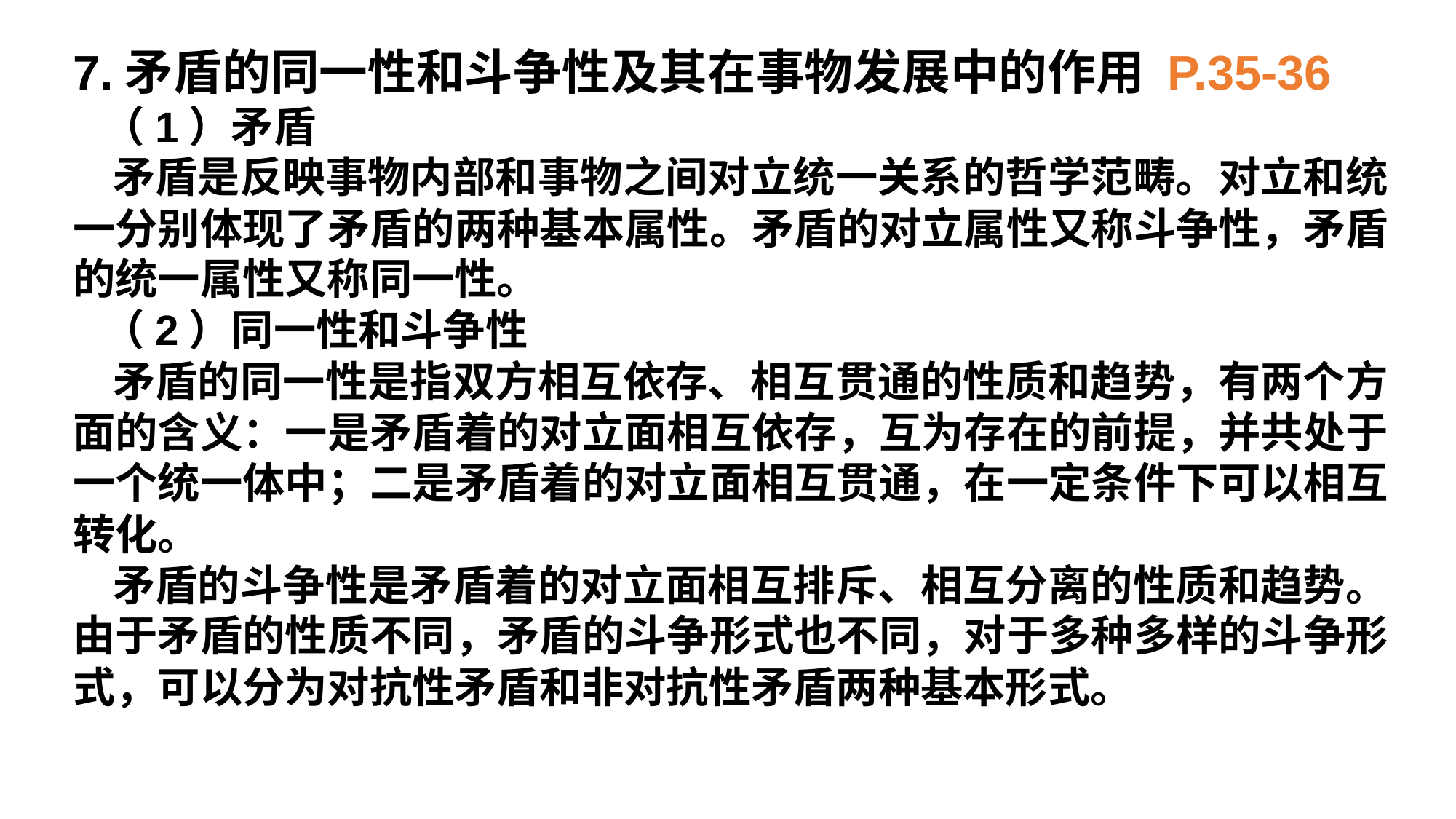

7.矛盾的同一性和斗争性及其在事物发展中的作用 P.35-36
  （1）矛盾
   矛盾是反映事物内部和事物之间对立统一关系的哲学范畴。对立和统一分别体现了矛盾的两种基本属性。矛盾的对立属性又称斗争性，矛盾的统一属性又称同一性。
  （2）同一性和斗争性
   矛盾的同一性是指双方相互依存、相互贯通的性质和趋势，有两个方面的含义：一是矛盾着的对立面相互依存，互为存在的前提，并共处于一个统一体中；二是矛盾着的对立面相互贯通，在一定条件下可以相互转化。
   矛盾的斗争性是矛盾着的对立面相互排斥、相互分离的性质和趋势。由于矛盾的性质不同，矛盾的斗争形式也不同，对于多种多样的斗争形式，可以分为对抗性矛盾和非对抗性矛盾两种基本形式。